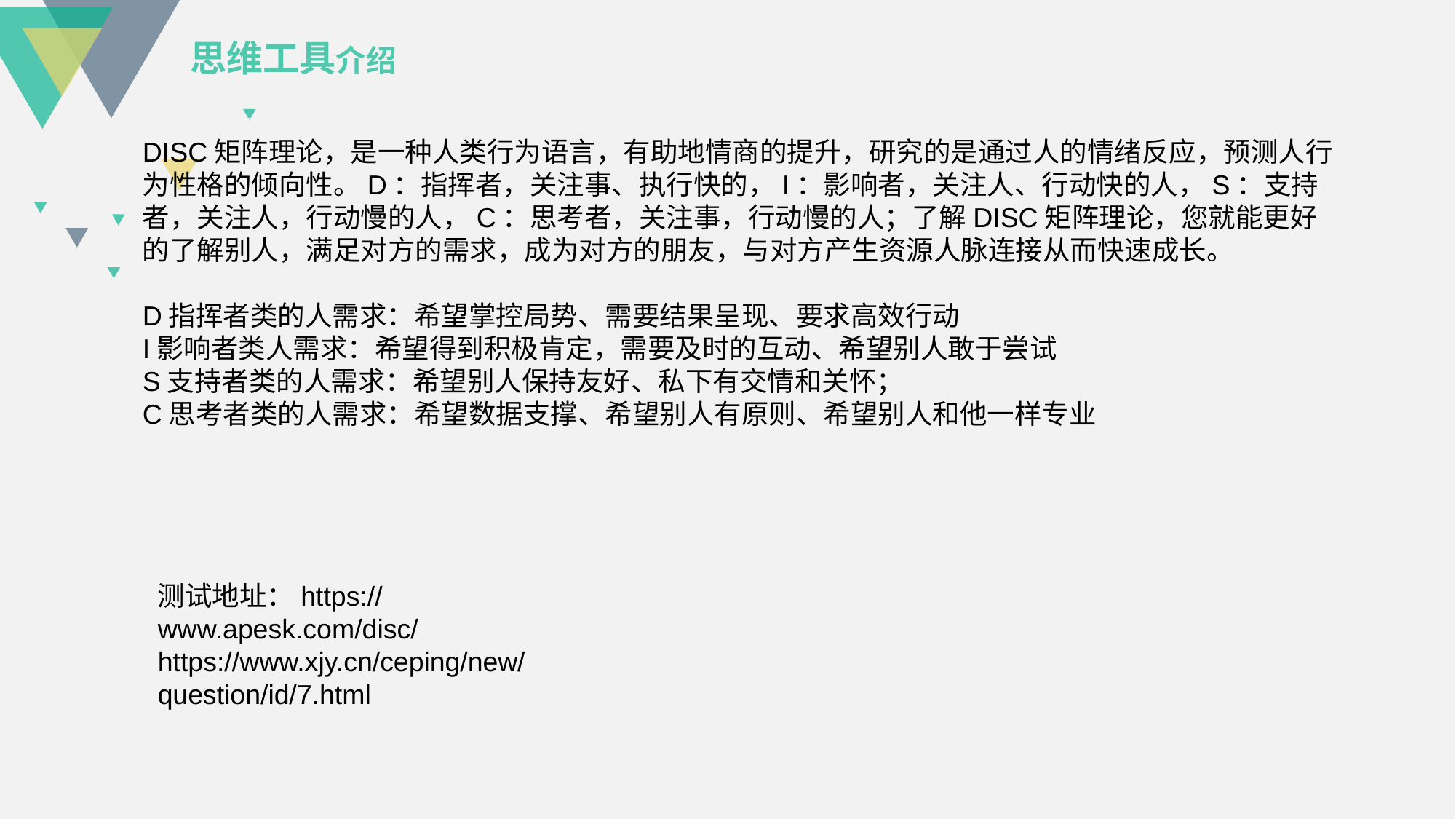

思维工具介绍
DISC矩阵理论，是一种人类行为语言，有助地情商的提升，研究的是通过人的情绪反应，预测人行为性格的倾向性。D：指挥者，关注事、执行快的，I：影响者，关注人、行动快的人，S：支持者，关注人，行动慢的人，C：思考者，关注事，行动慢的人；了解DISC矩阵理论，您就能更好的了解别人，满足对方的需求，成为对方的朋友，与对方产生资源人脉连接从而快速成长。

D指挥者类的人需求：希望掌控局势、需要结果呈现、要求高效行动
I影响者类人需求：希望得到积极肯定，需要及时的互动、希望别人敢于尝试
S支持者类的人需求：希望别人保持友好、私下有交情和关怀；
C思考者类的人需求：希望数据支撑、希望别人有原则、希望别人和他一样专业
测试地址：https://www.apesk.com/disc/
https://www.xjy.cn/ceping/new/question/id/7.html